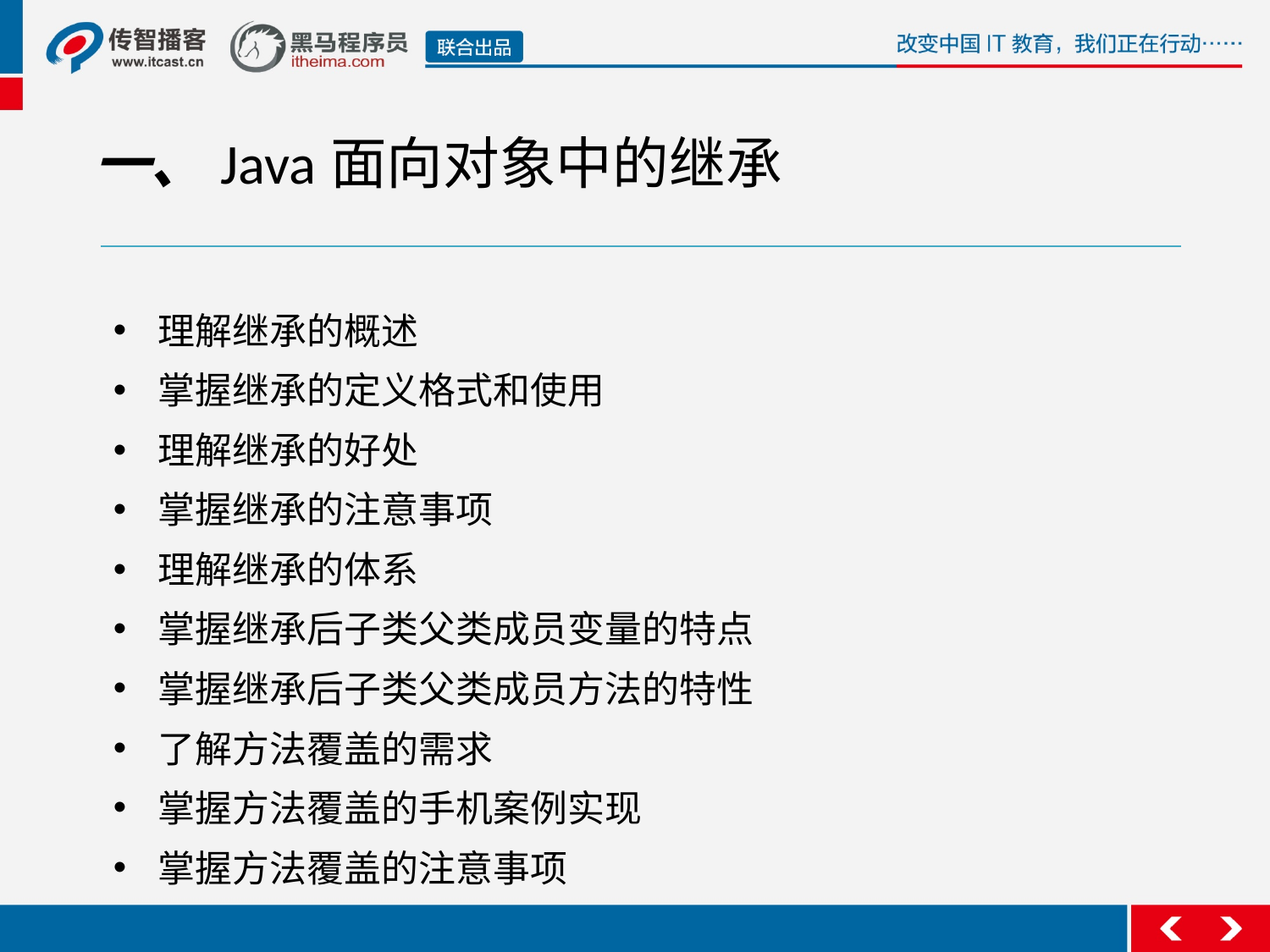

一、Java面向对象中的继承
理解继承的概述
掌握继承的定义格式和使用
理解继承的好处
掌握继承的注意事项
理解继承的体系
掌握继承后子类父类成员变量的特点
掌握继承后子类父类成员方法的特性
了解方法覆盖的需求
掌握方法覆盖的手机案例实现
掌握方法覆盖的注意事项